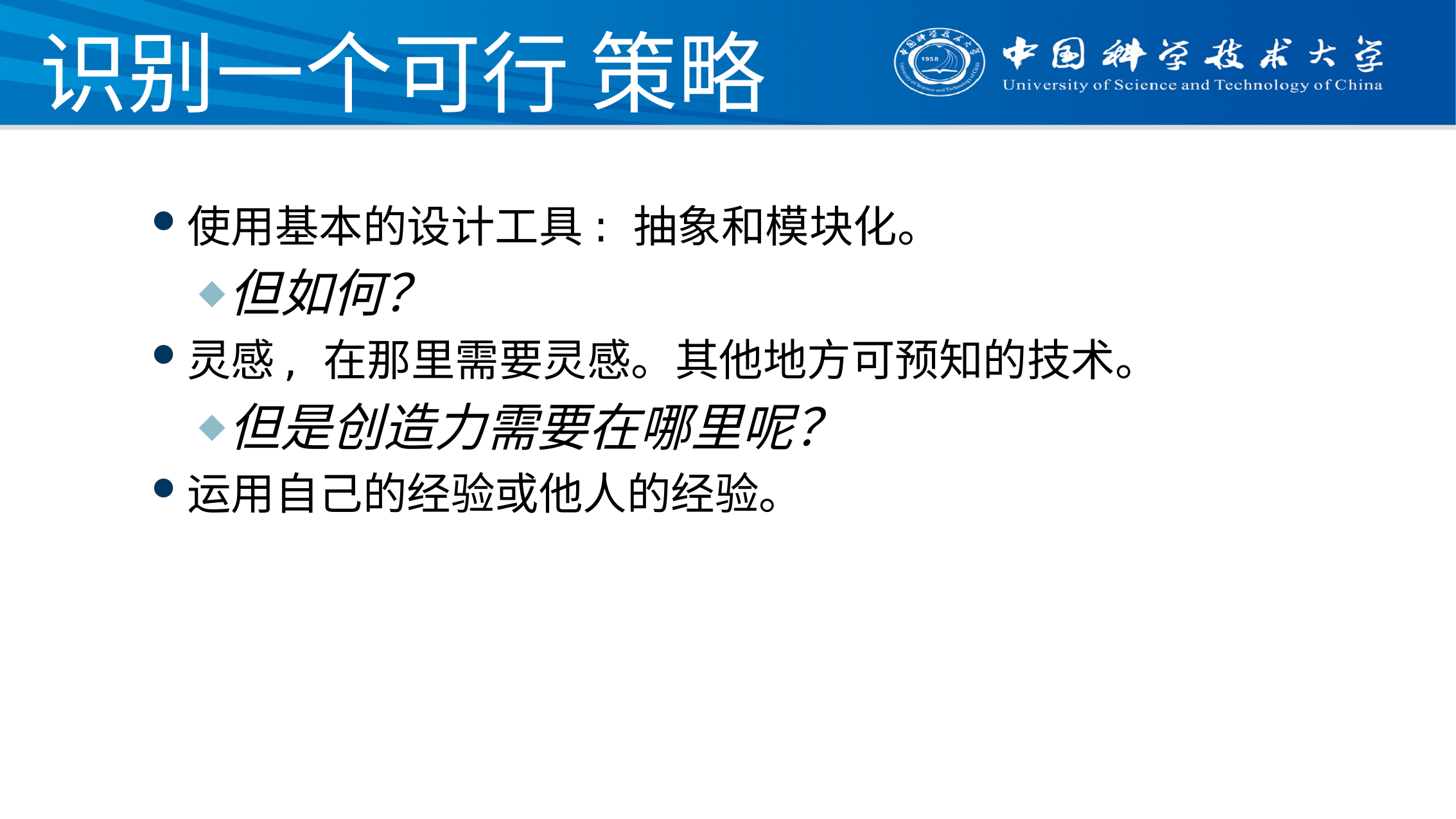

# 识别一个可行 策略
使用基本的设计工具: 抽象和模块化。
但如何？
灵感, 在那里需要灵感。其他地方可预知的技术。
但是创造力需要在哪里呢？
运用自己的经验或他人的经验。